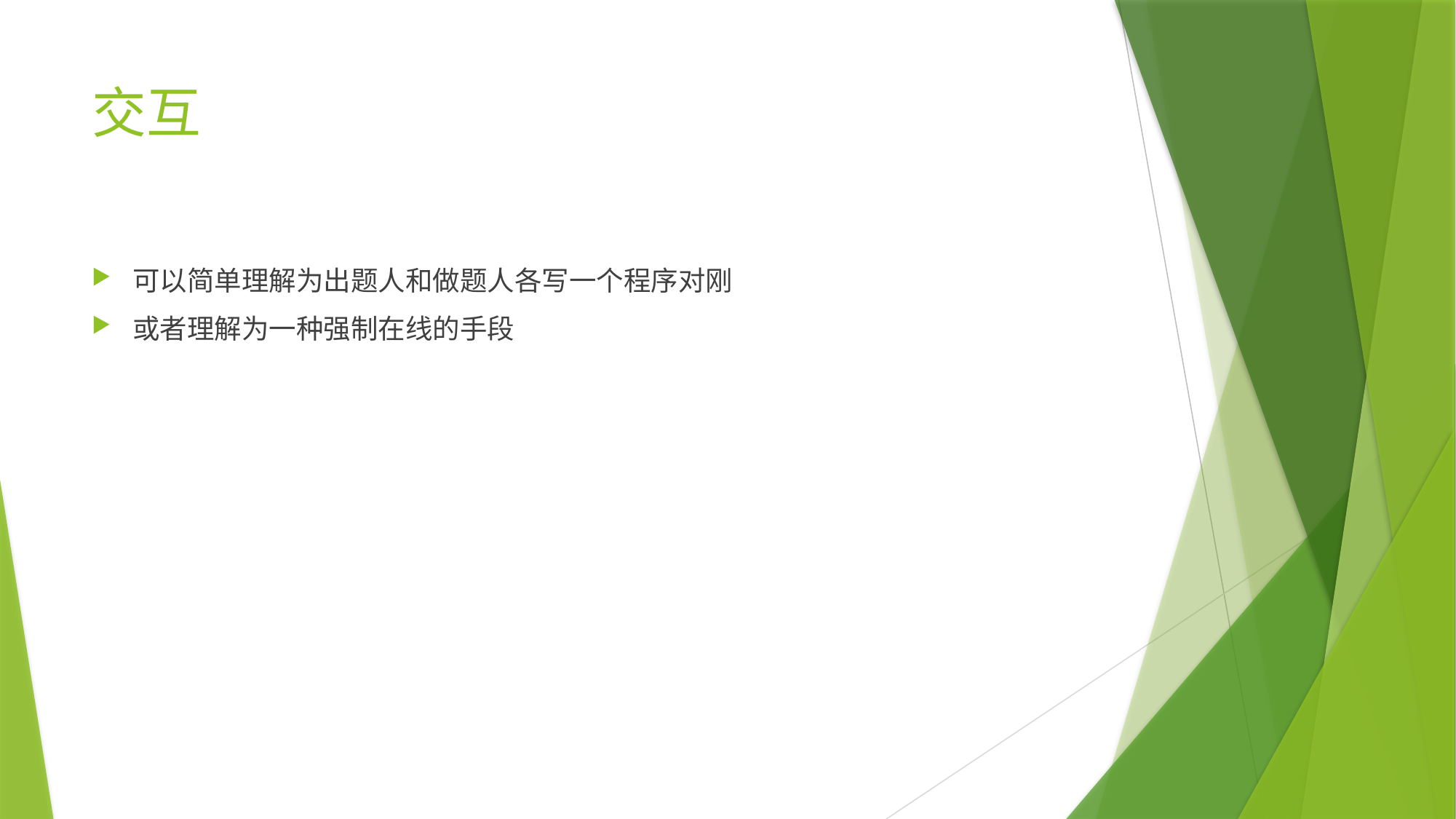

# 交互
可以简单理解为出题人和做题人各写一个程序对刚
或者理解为一种强制在线的手段